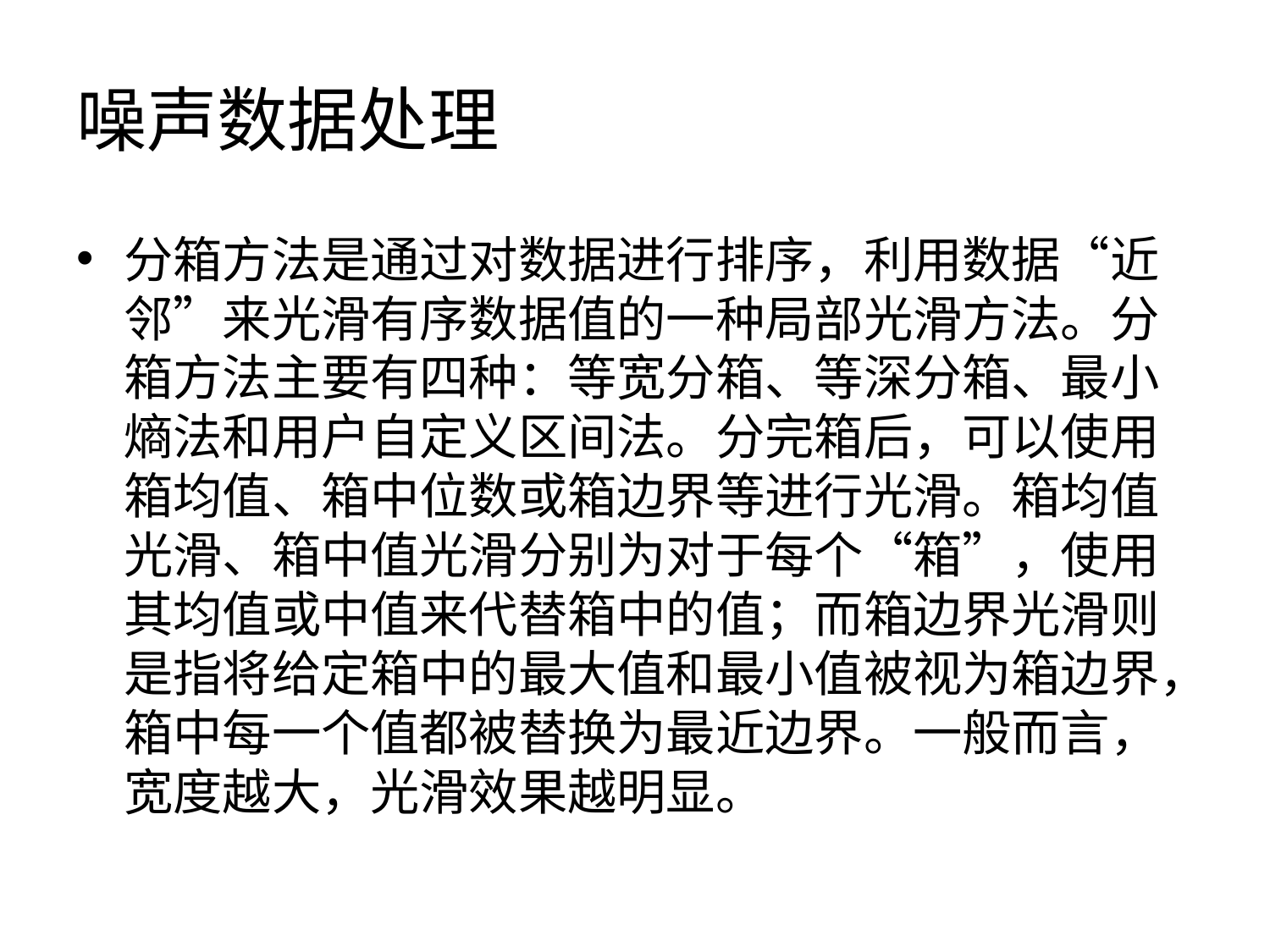

# 噪声数据处理
分箱方法是通过对数据进行排序，利用数据“近邻”来光滑有序数据值的一种局部光滑方法。分箱方法主要有四种：等宽分箱、等深分箱、最小熵法和用户自定义区间法。分完箱后，可以使用箱均值、箱中位数或箱边界等进行光滑。箱均值光滑、箱中值光滑分别为对于每个“箱”，使用其均值或中值来代替箱中的值；而箱边界光滑则是指将给定箱中的最大值和最小值被视为箱边界，箱中每一个值都被替换为最近边界。一般而言，宽度越大，光滑效果越明显。